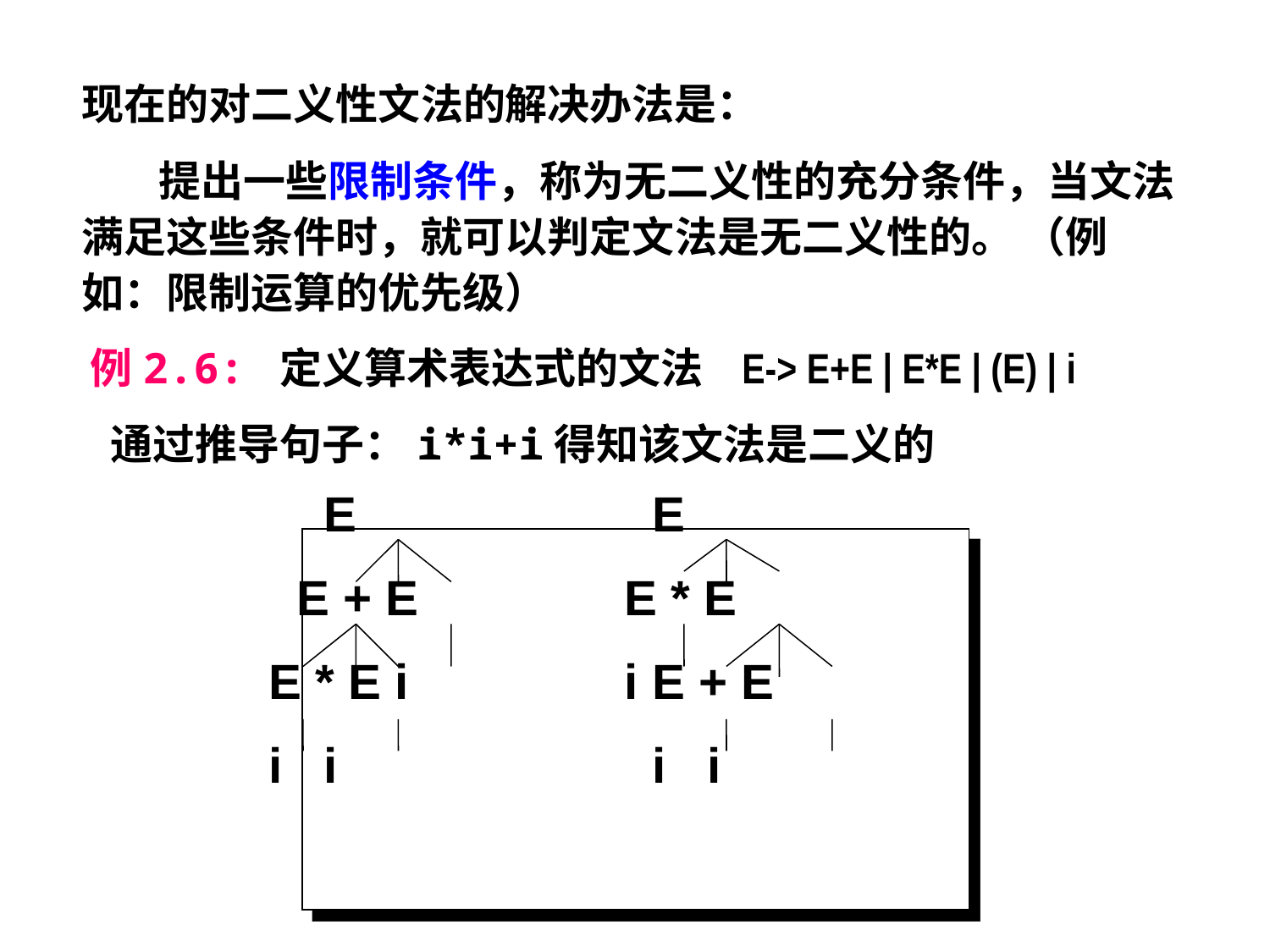

现在的对二义性文法的解决办法是：
       提出一些限制条件，称为无二义性的充分条件，当文法满足这些条件时，就可以判定文法是无二义性的。 （例如：限制运算的优先级）
例2.6: 定义算术表达式的文法   E-> E+E | E*E | (E) | i
通过推导句子：i*i+i得知该文法是二义的
      E
    E + E
  E * E i
  i   i
      E
    E * E
    i E + E
      i   i